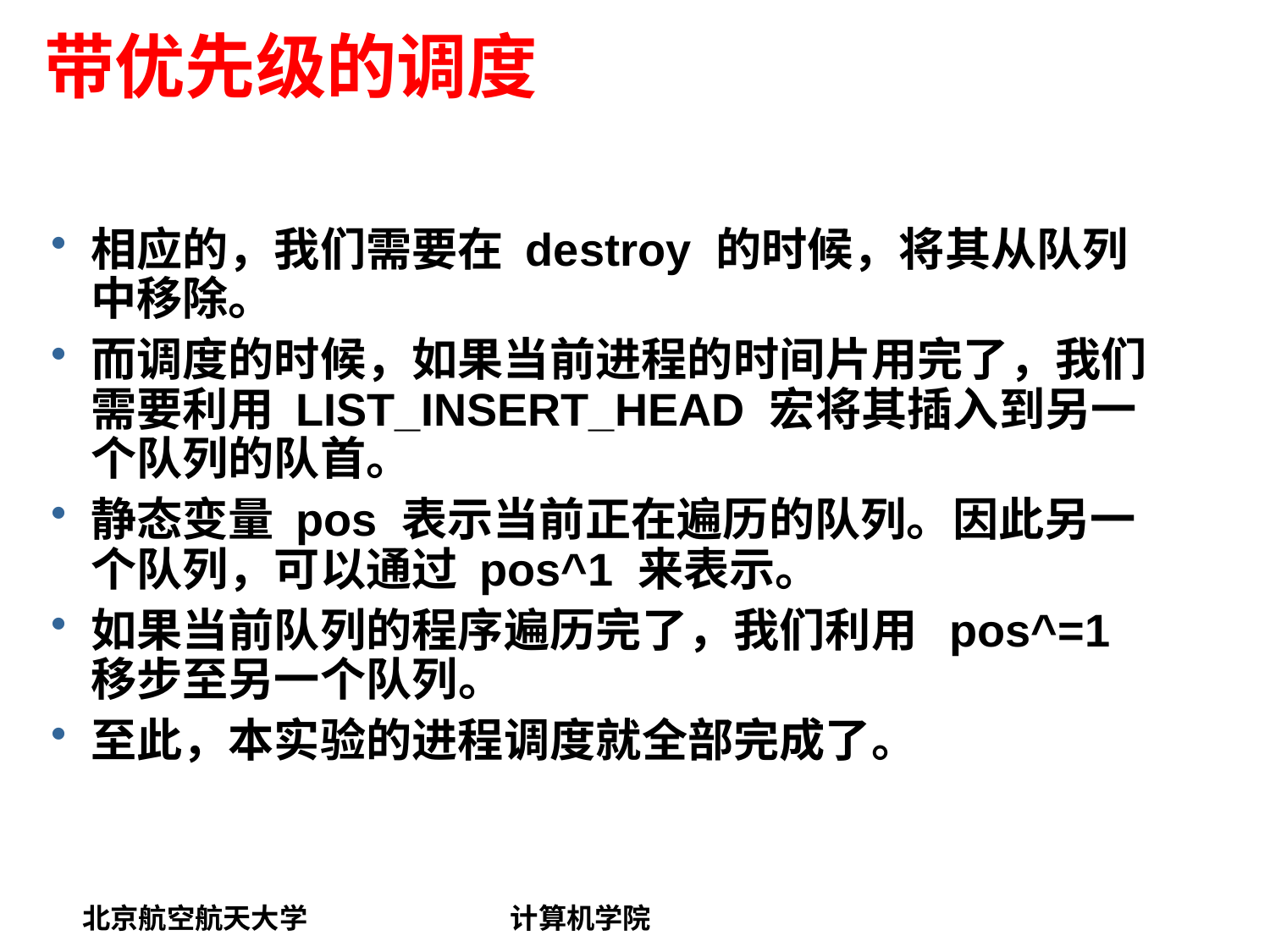

# 带优先级的调度
相应的，我们需要在 destroy 的时候，将其从队列中移除。
而调度的时候，如果当前进程的时间片用完了，我们需要利用 LIST_INSERT_HEAD 宏将其插入到另一个队列的队首。
静态变量 pos 表示当前正在遍历的队列。因此另一个队列，可以通过 pos^1 来表示。
如果当前队列的程序遍历完了，我们利用  pos^=1 移步至另一个队列。
至此，本实验的进程调度就全部完成了。